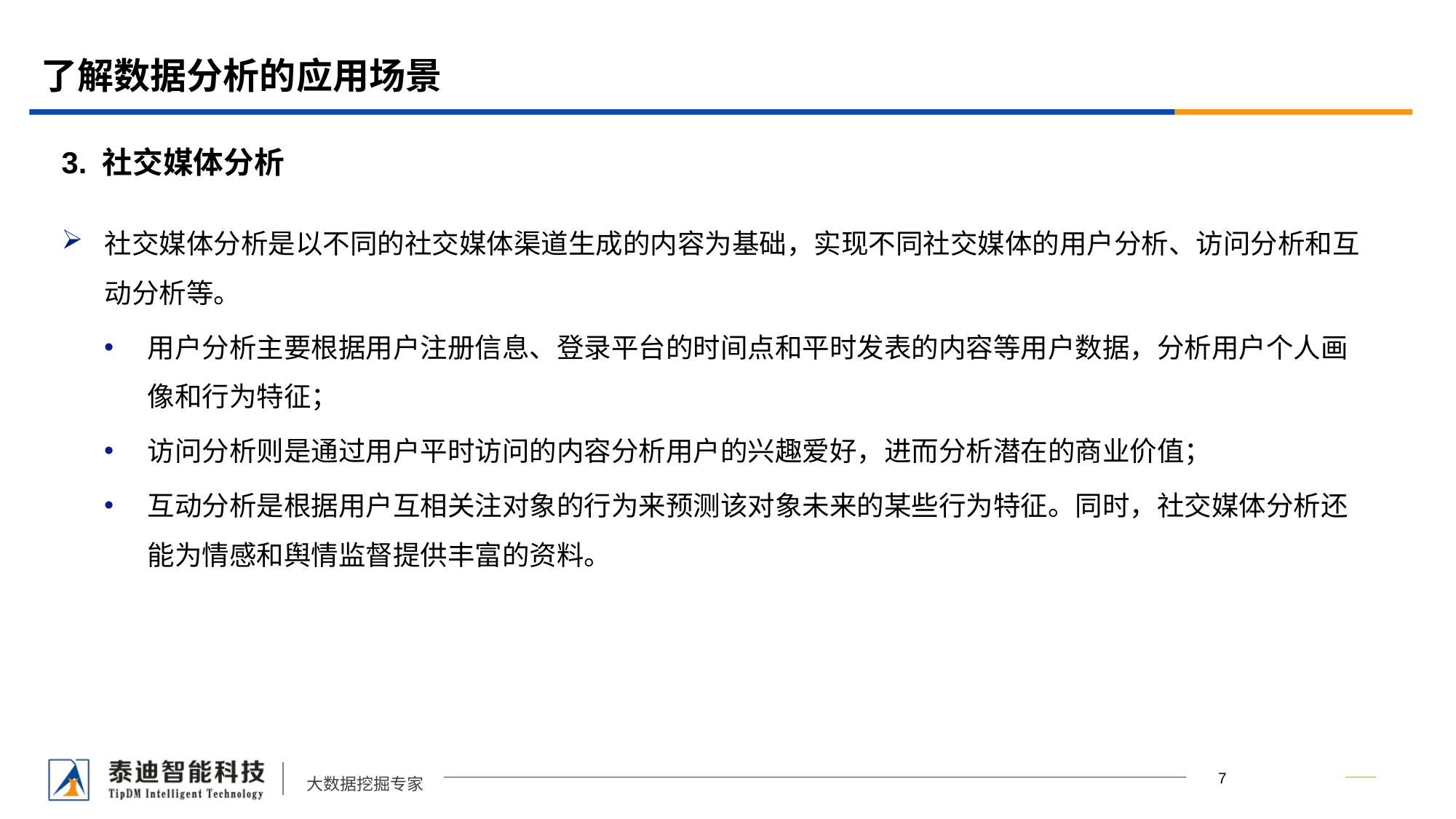

# 了解数据分析的应用场景
3. 社交媒体分析
社交媒体分析是以不同的社交媒体渠道生成的内容为基础，实现不同社交媒体的用户分析、访问分析和互动分析等。
用户分析主要根据用户注册信息、登录平台的时间点和平时发表的内容等用户数据，分析用户个人画像和行为特征；
访问分析则是通过用户平时访问的内容分析用户的兴趣爱好，进而分析潜在的商业价值；
互动分析是根据用户互相关注对象的行为来预测该对象未来的某些行为特征。同时，社交媒体分析还能为情感和舆情监督提供丰富的资料。